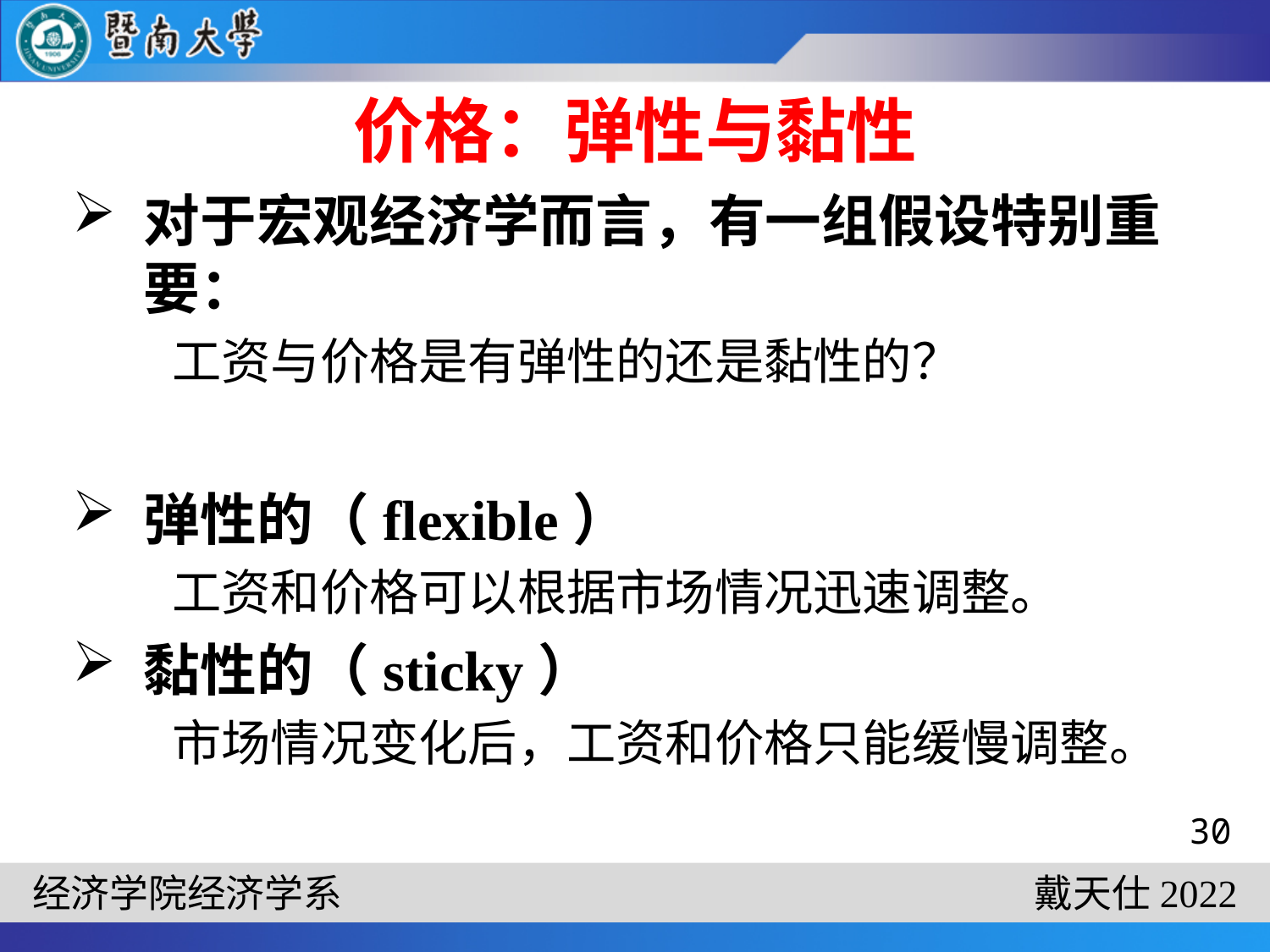

# 价格：弹性与黏性
对于宏观经济学而言，有一组假设特别重要：
工资与价格是有弹性的还是黏性的？

弹性的（flexible）
工资和价格可以根据市场情况迅速调整。
黏性的（sticky）
市场情况变化后，工资和价格只能缓慢调整。

30